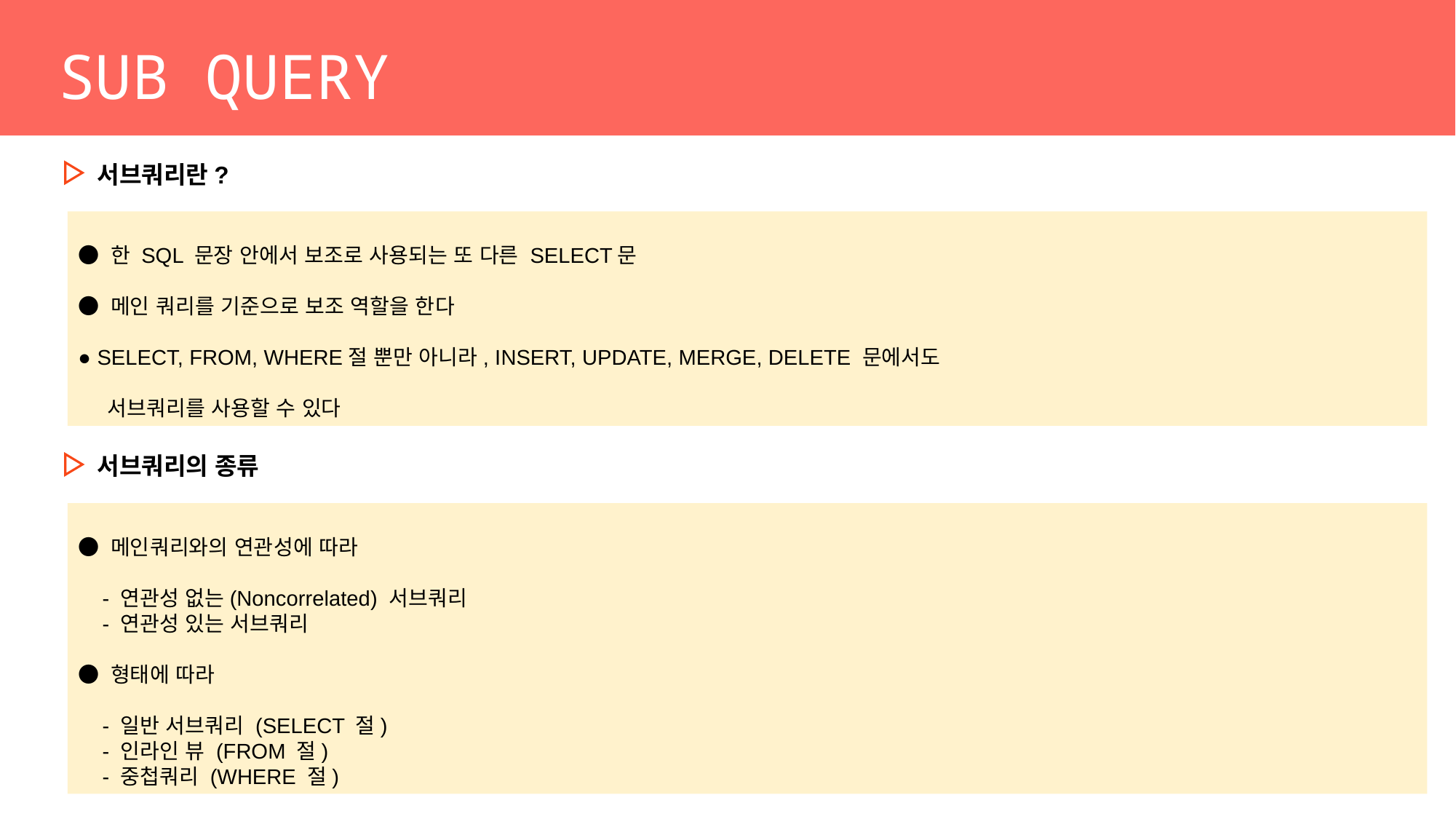

SUB QUERY
서브쿼리란?

● 한 SQL 문장 안에서 보조로 사용되는 또 다른 SELECT문

● 메인 쿼리를 기준으로 보조 역할을 한다

● SELECT, FROM, WHERE절 뿐만 아니라, INSERT, UPDATE, MERGE, DELETE 문에서도

    서브쿼리를 사용할 수 있다
서브쿼리의 종류

● 메인쿼리와의 연관성에 따라

    - 연관성 없는(Noncorrelated) 서브쿼리
    - 연관성 있는 서브쿼리

● 형태에 따라

    - 일반 서브쿼리 (SELECT 절)
    - 인라인 뷰 (FROM 절)
    - 중첩쿼리 (WHERE 절)